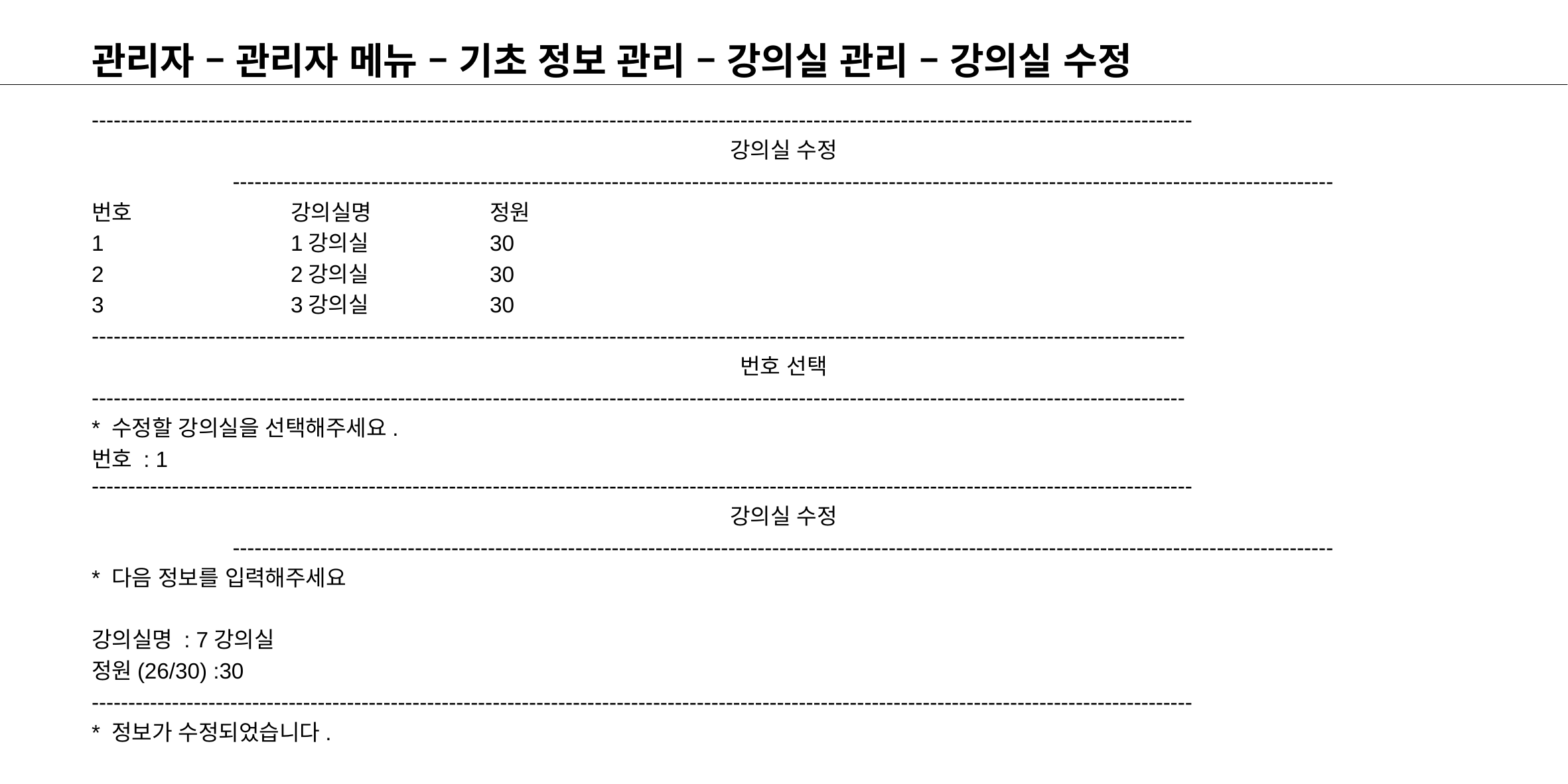

# 관리자 – 관리자 메뉴 – 기초 정보 관리 – 강의실 관리 – 강의실 수정
-------------------------------------------------------------------------------------------------------------------------------------------------------
강의실 수정
-------------------------------------------------------------------------------------------------------------------------------------------------------
번호		강의실명		정원
1		1강의실		30
2		2강의실		30
3		3강의실		30
------------------------------------------------------------------------------------------------------------------------------------------------------
번호 선택
------------------------------------------------------------------------------------------------------------------------------------------------------
* 수정할 강의실을 선택해주세요.
번호 : 1
-------------------------------------------------------------------------------------------------------------------------------------------------------
강의실 수정
-------------------------------------------------------------------------------------------------------------------------------------------------------
* 다음 정보를 입력해주세요

강의실명 : 7강의실
정원(26/30) :30
-------------------------------------------------------------------------------------------------------------------------------------------------------
* 정보가 수정되었습니다.